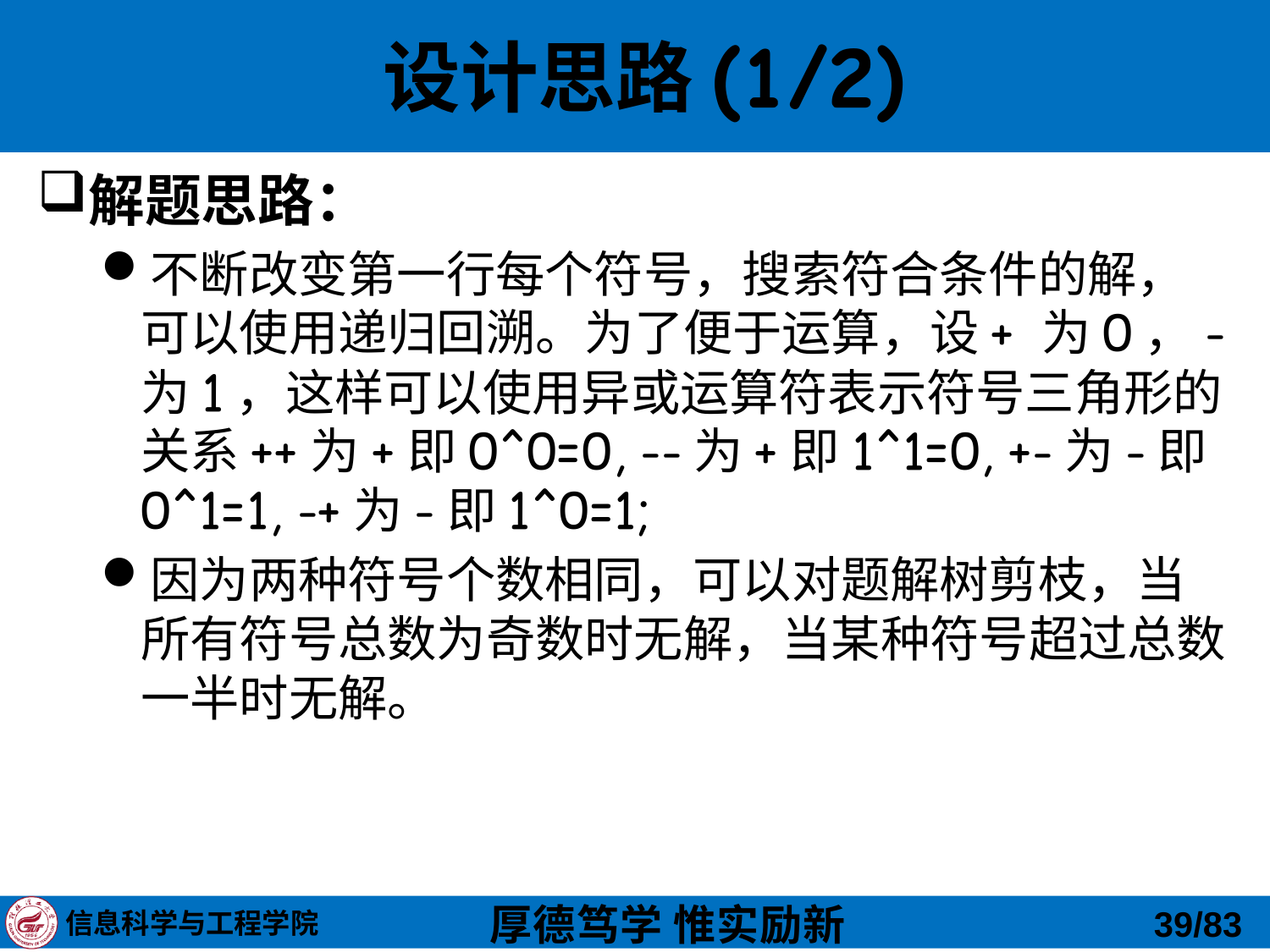

# 设计思路(1/2)
解题思路：
不断改变第一行每个符号，搜索符合条件的解，可以使用递归回溯。为了便于运算，设+ 为0，- 为1，这样可以使用异或运算符表示符号三角形的关系++为+即0^0=0, --为+即1^1=0, +-为-即0^1=1, -+为-即1^0=1;
因为两种符号个数相同，可以对题解树剪枝，当所有符号总数为奇数时无解，当某种符号超过总数一半时无解。
39/83